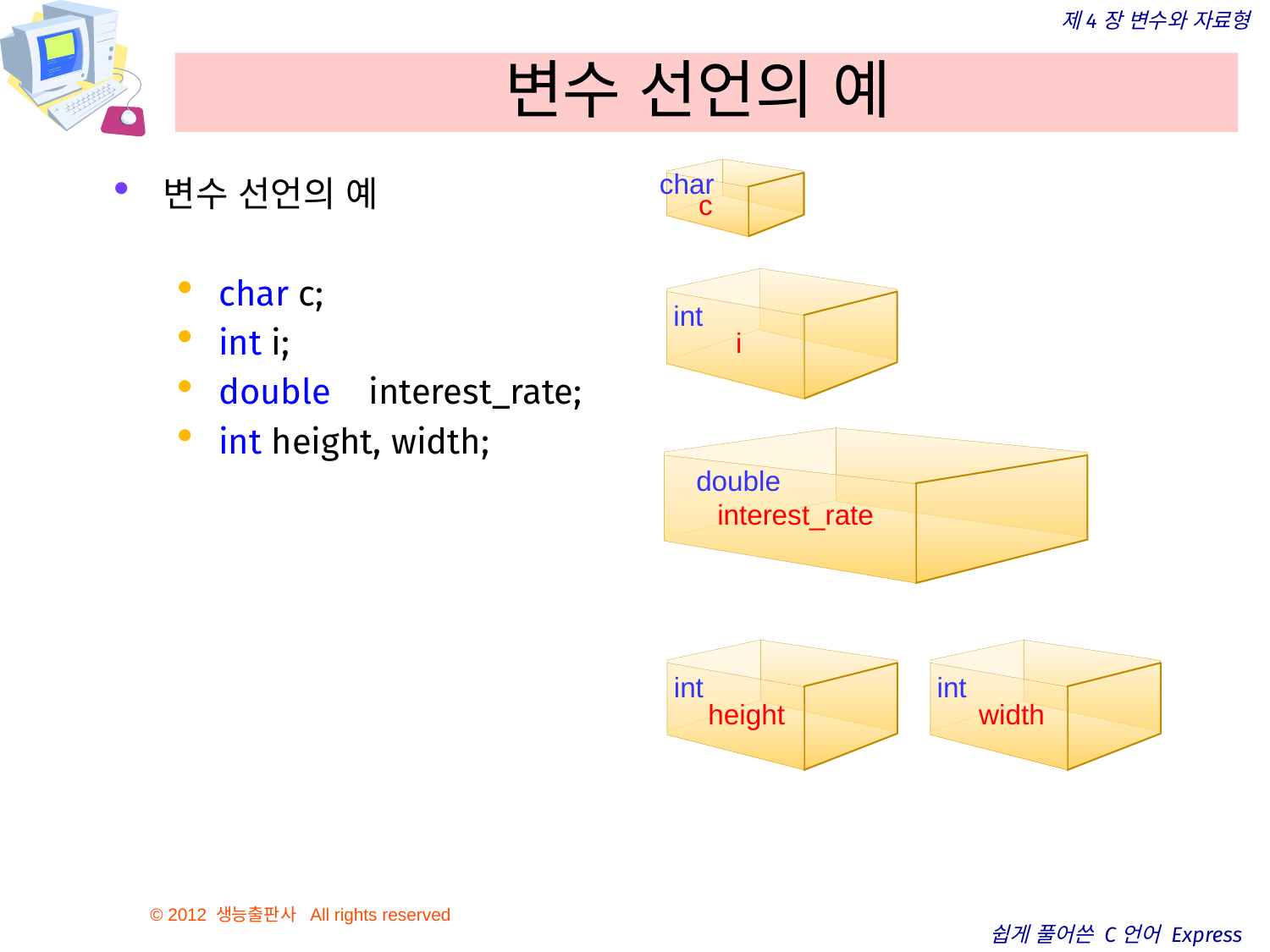

# 변수 선언의 예

char
c
변수 선언의 예

char c;
int i;
double    interest_rate;
int height, width;

int
i

double
 interest_rate

int
int
height
width